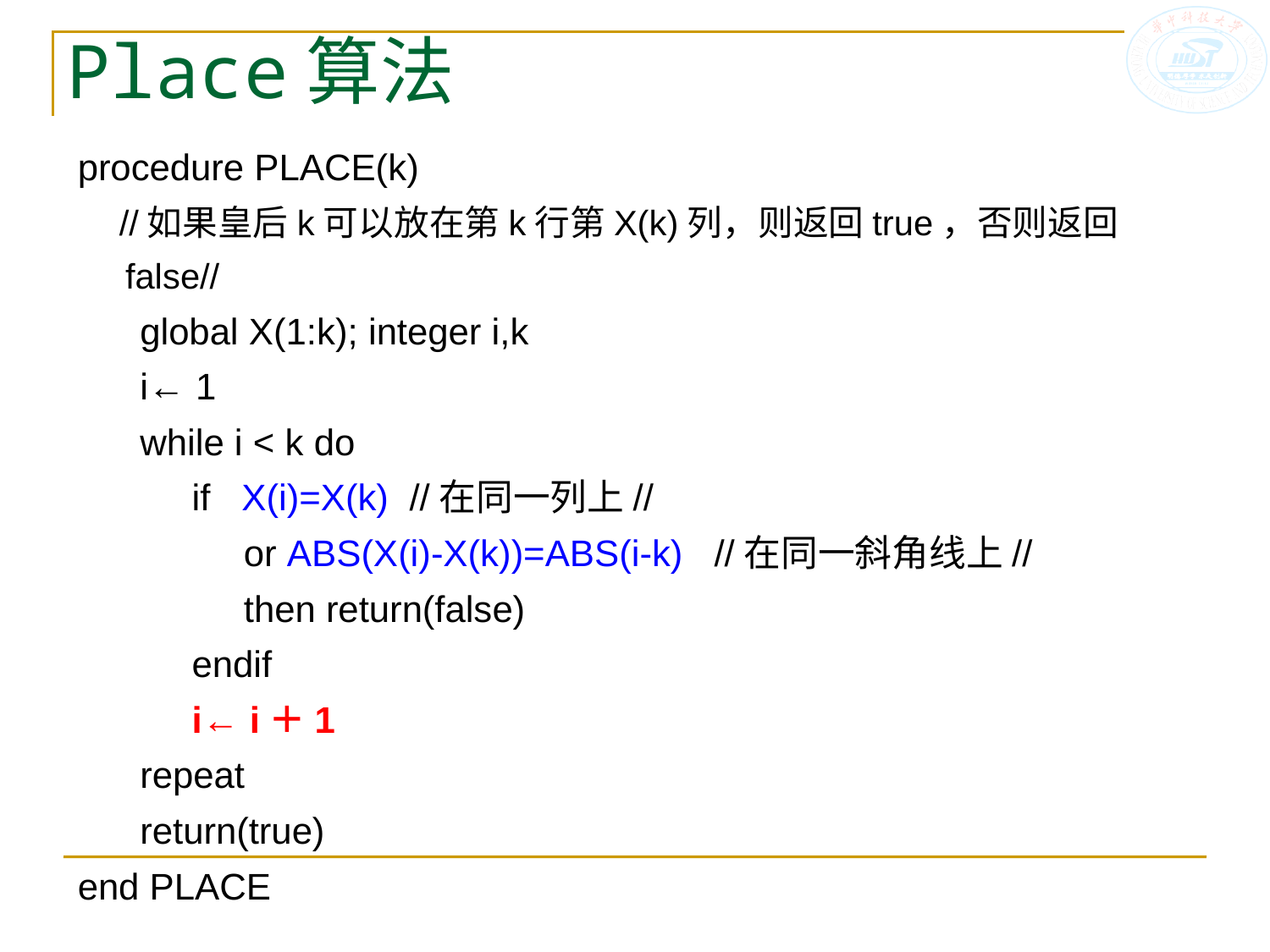

# Place算法
procedure PLACE(k)
    //如果皇后k可以放在第k行第X(k)列，则返回true，否则返回false//
      global X(1:k); integer i,k
      i← 1
      while i < k do
           if   X(i)=X(k)  //在同一列上//
                or ABS(X(i)-X(k))=ABS(i-k)   //在同一斜角线上//
                then return(false)
           endif
           i← i＋1
      repeat
      return(true)
end PLACE